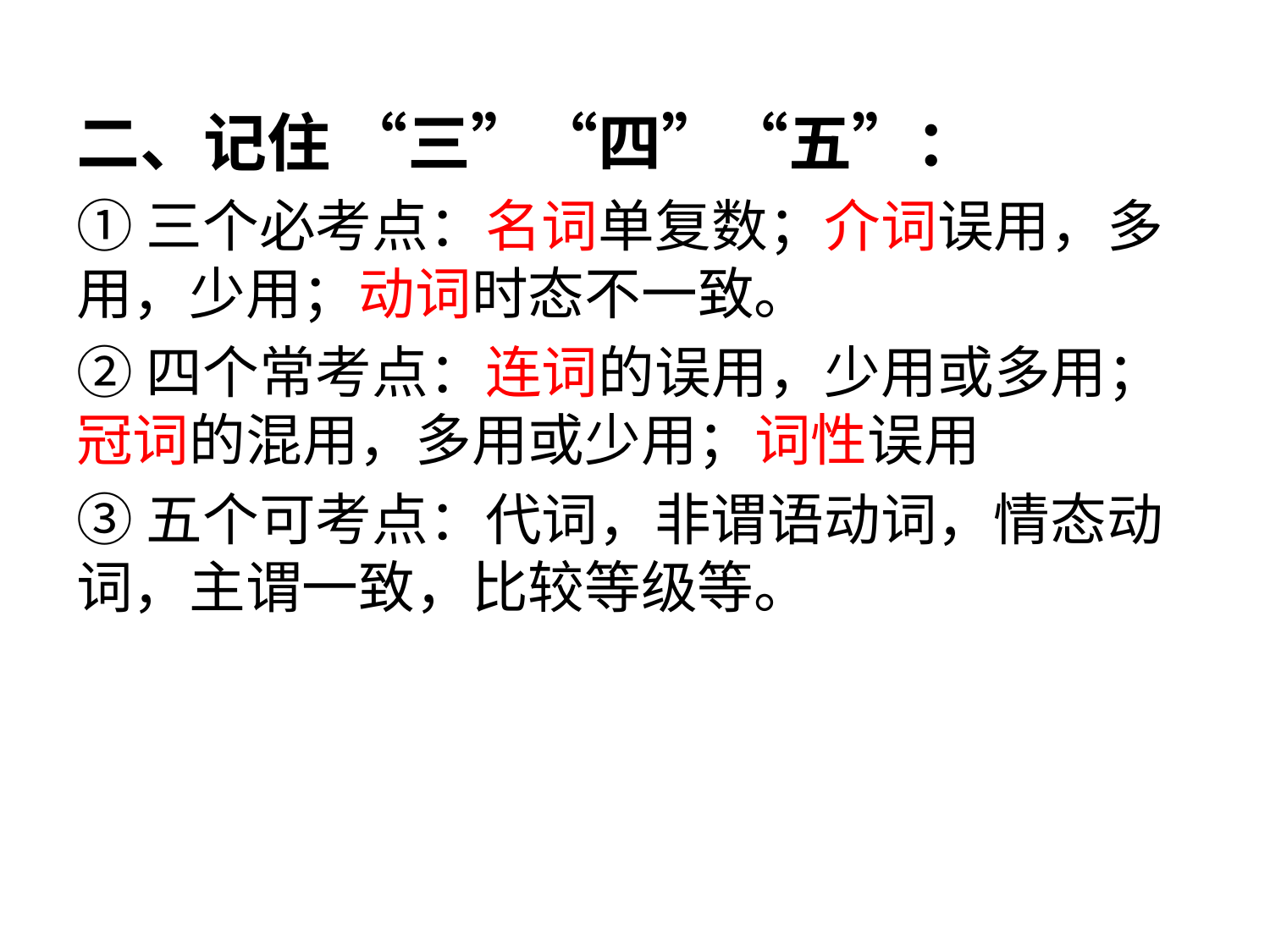

二、记住 “三”“四”“五”：
①三个必考点：名词单复数；介词误用，多用，少用；动词时态不一致。
②四个常考点：连词的误用，少用或多用；冠词的混用，多用或少用；词性误用
③五个可考点：代词，非谓语动词，情态动词，主谓一致，比较等级等。